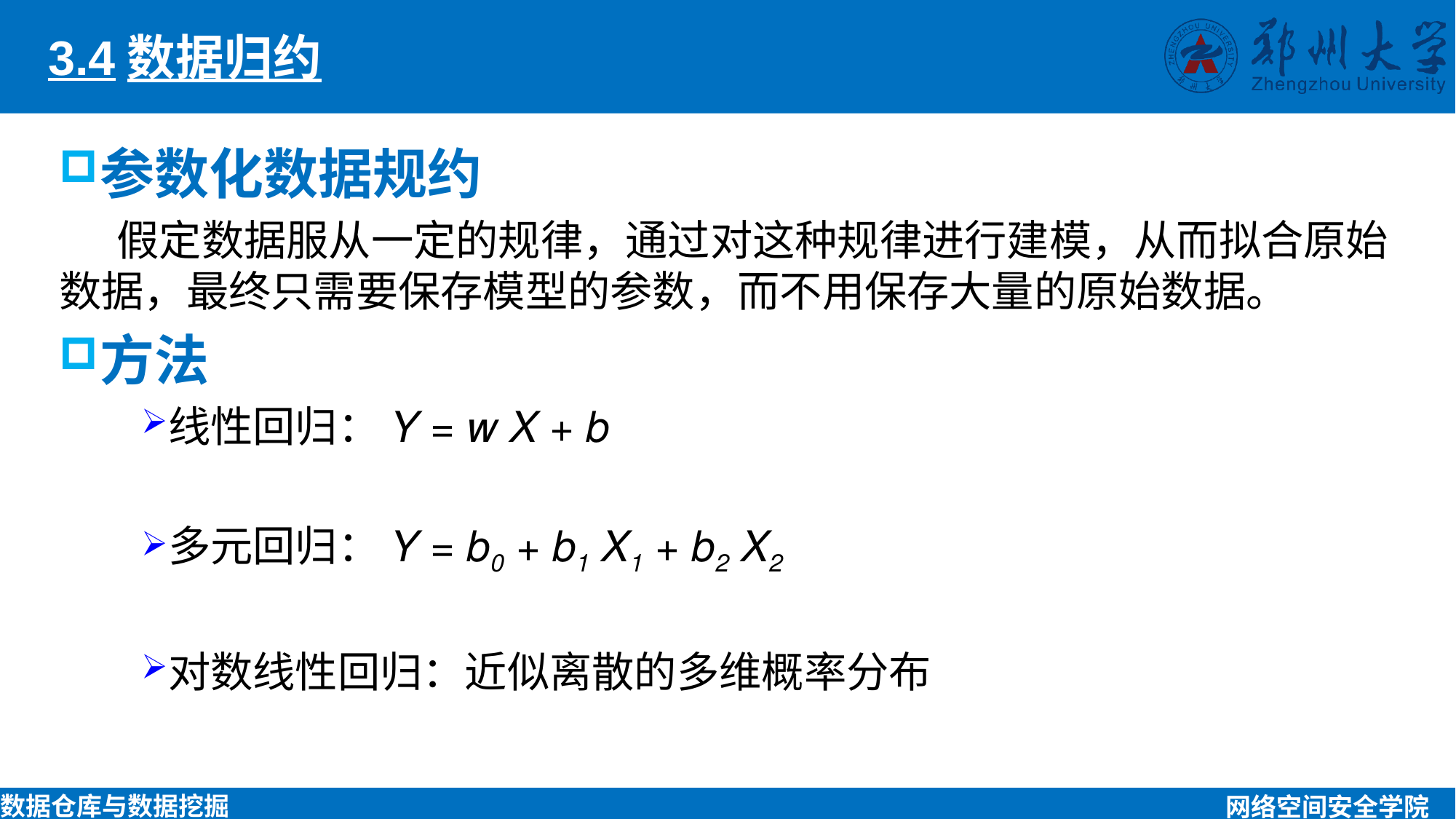

3.4数据归约
参数化数据规约
     假定数据服从一定的规律，通过对这种规律进行建模，从而拟合原始数据，最终只需要保存模型的参数，而不用保存大量的原始数据。
方法
线性回归：Y = w X + b

多元回归：Y = b0 + b1 X1 + b2 X2

对数线性回归：近似离散的多维概率分布